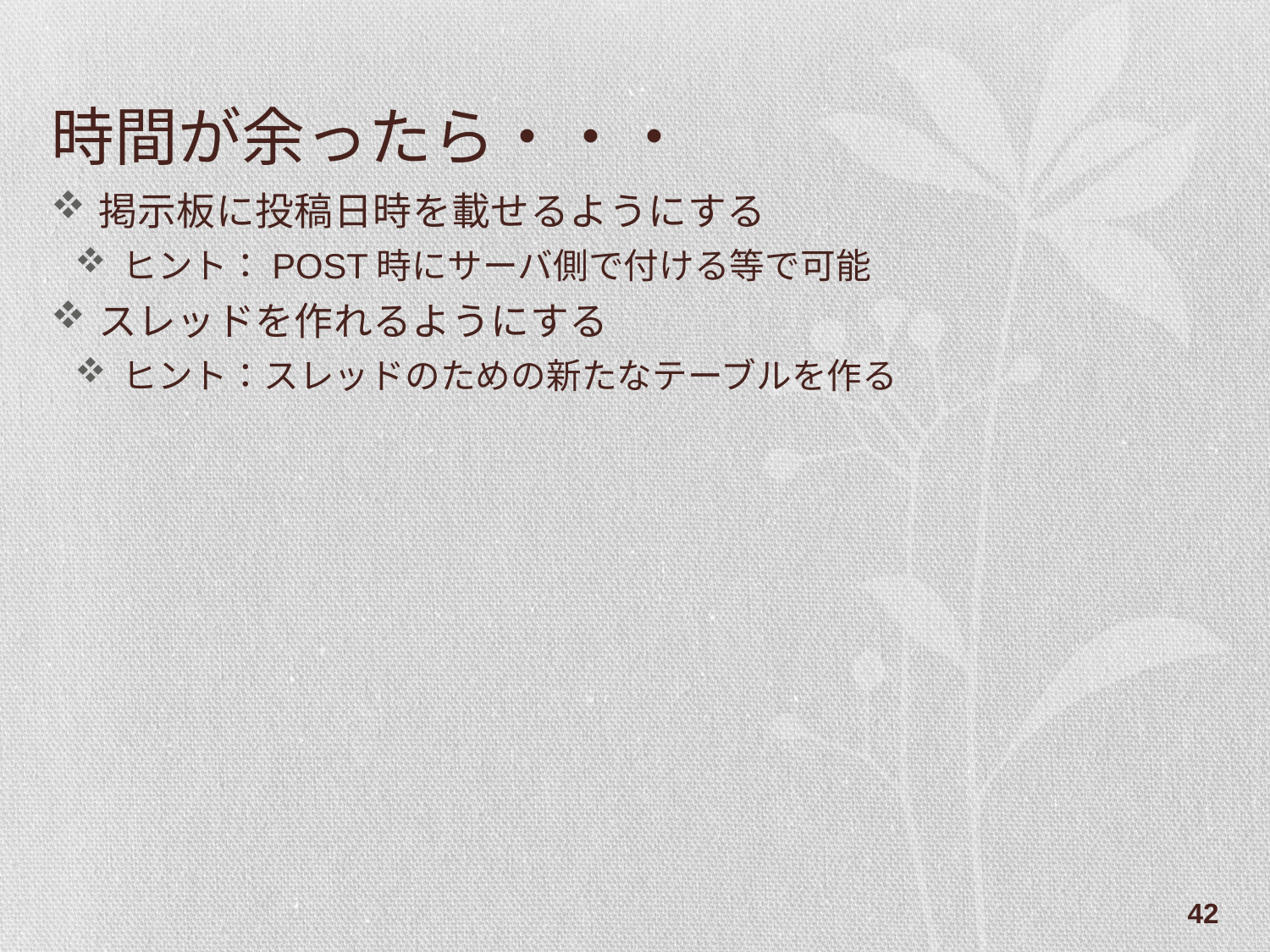

# 時間が余ったら・・・
掲示板に投稿日時を載せるようにする
ヒント：POST時にサーバ側で付ける等で可能
スレッドを作れるようにする
ヒント：スレッドのための新たなテーブルを作る
42